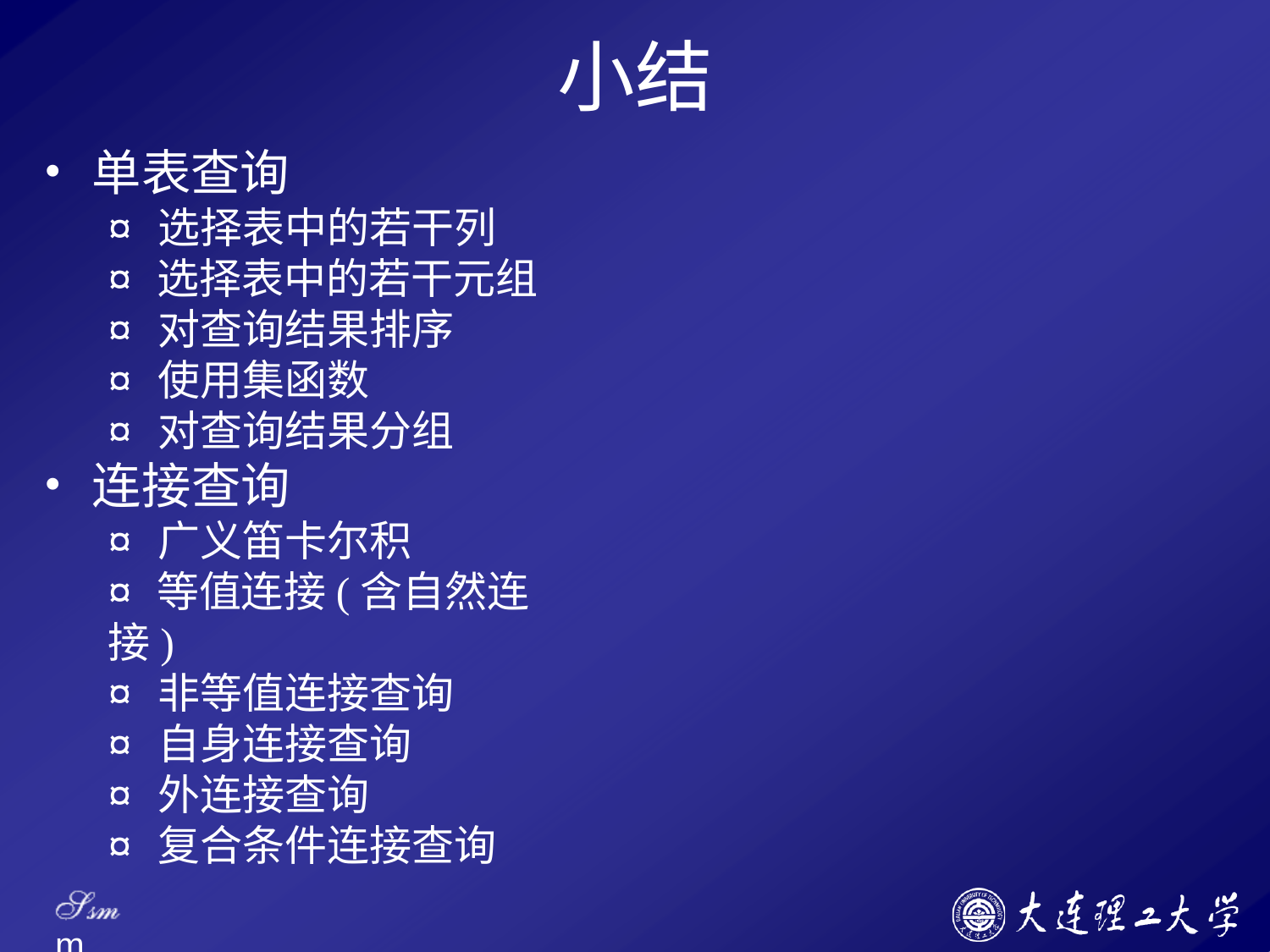

# 小结
单表查询
¤ 选择表中的若干列
¤ 选择表中的若干元组
¤ 对查询结果排序
¤ 使用集函数
¤ 对查询结果分组
连接查询
¤ 广义笛卡尔积
¤ 等值连接(含自然连接)
¤ 非等值连接查询
¤ 自身连接查询
¤ 外连接查询
¤ 复合条件连接查询

Ssm